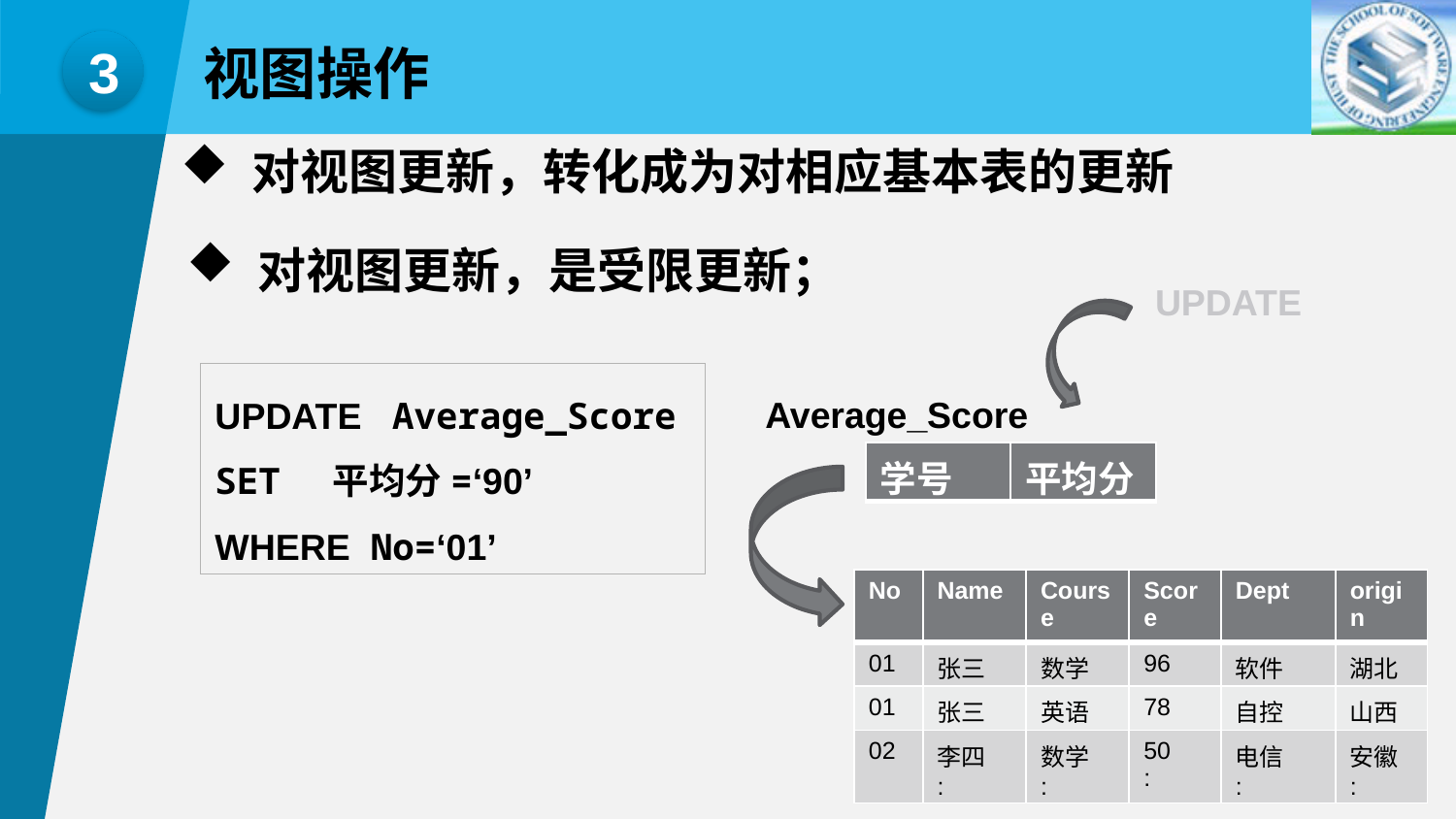

3
视图操作
 对视图更新，转化成为对相应基本表的更新
 对视图更新，是受限更新；
UPDATE

UPDATE   Average_Score
SET  平均分=‘90’
WHERE  No=‘01’
Average_Score
| 学号 | 平均分 |
| --- | --- |

| No | Name | Course | Score | Dept | origin |
| --- | --- | --- | --- | --- | --- |
| 01 | 张三 | 数学 | 96 | 软件 | 湖北 |
| 01 | 张三 | 英语 | 78 | 自控 | 山西 |
| 02 | 李四 : | 数学 : | 50 : | 电信 : | 安徽 : |